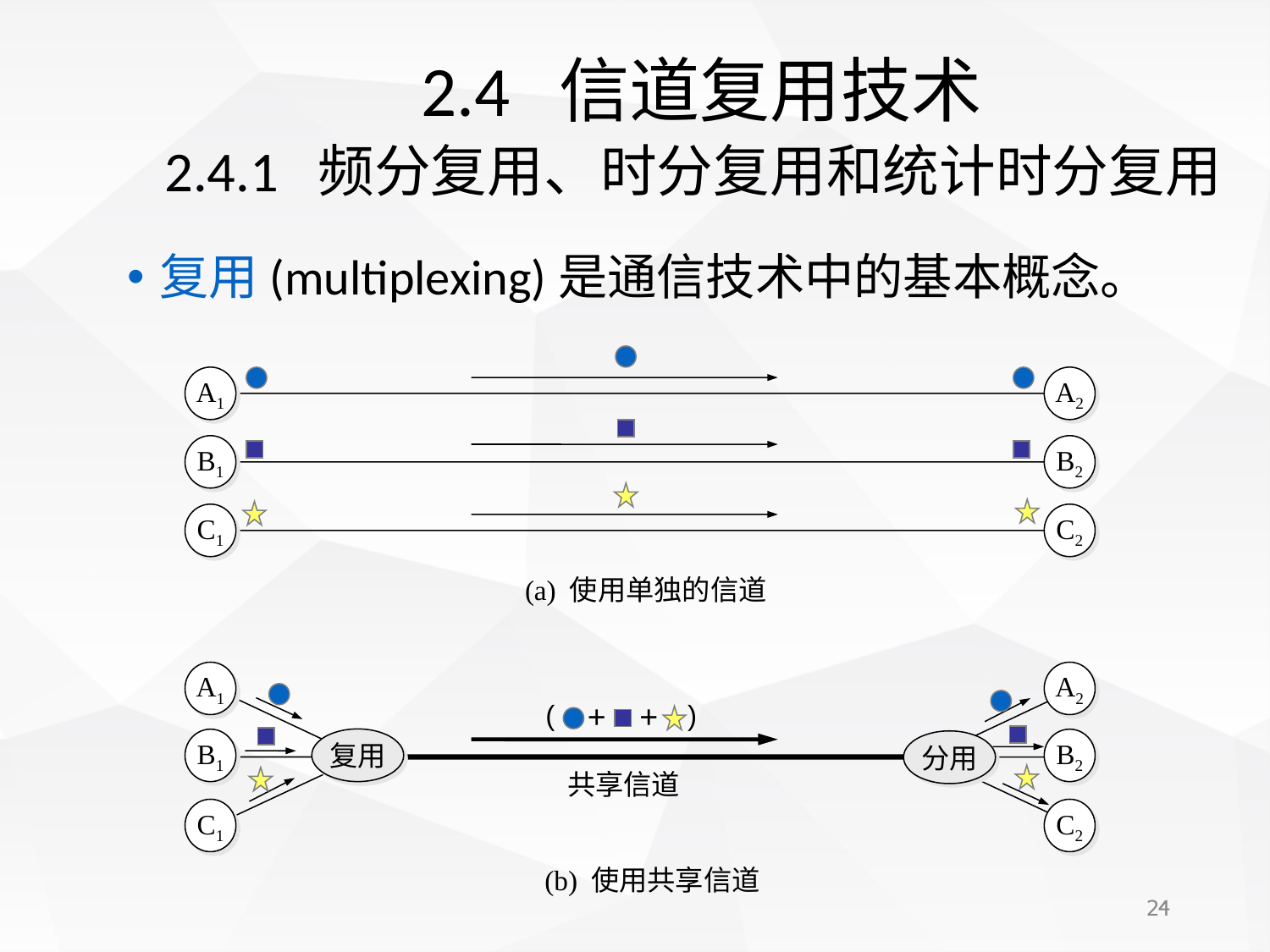

# 2.4  信道复用技术 2.4.1  频分复用、时分复用和统计时分复用
复用(multiplexing)是通信技术中的基本概念。

A1

A2

B1
B2

C1
C2

(a) 使用单独的信道
A1
A2

+
+

(                 )

复用
B1
B2
分用

共享信道

C1
C2
(b) 使用共享信道
24